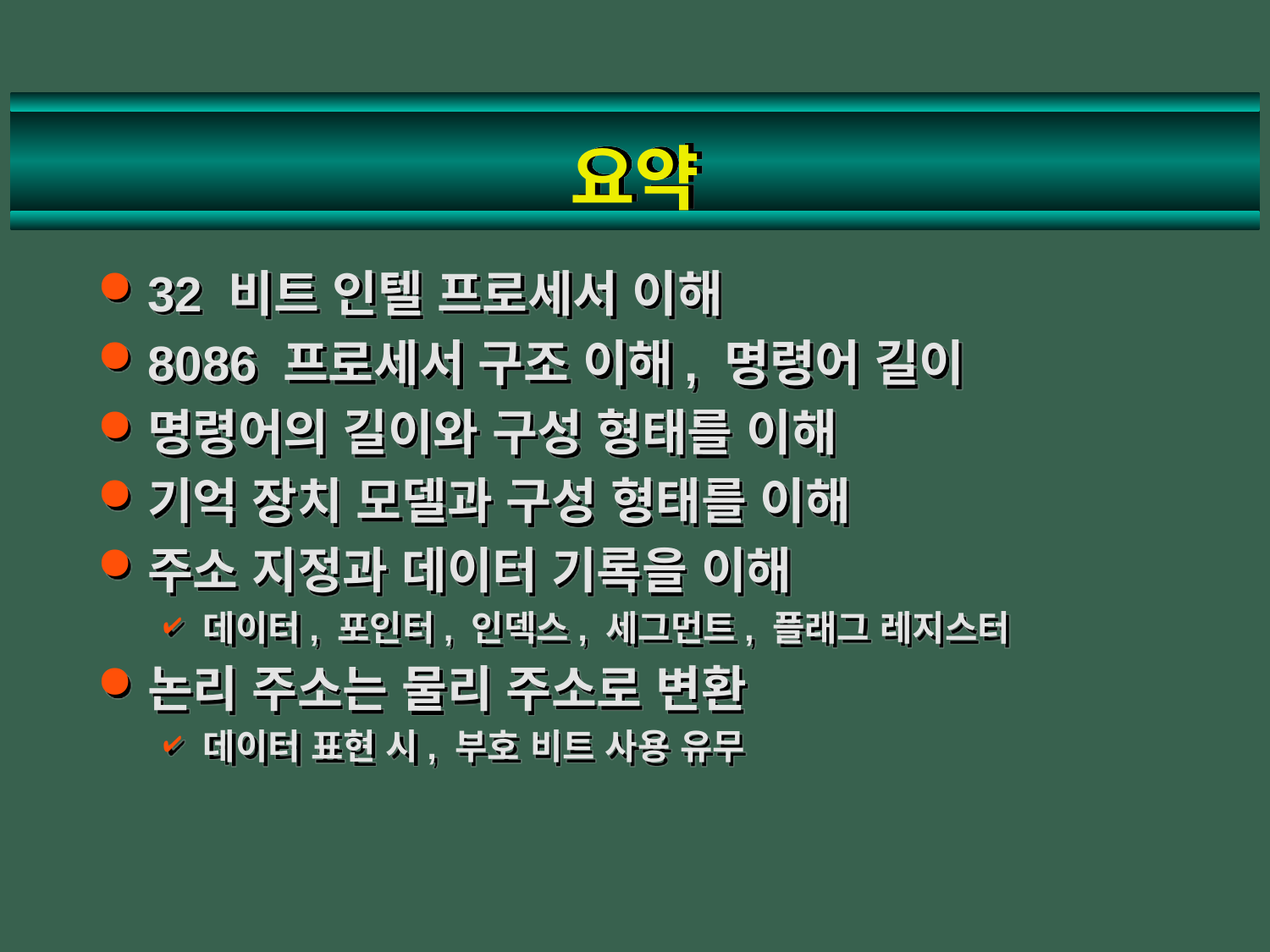

# 요약
32 비트 인텔 프로세서 이해
8086 프로세서 구조 이해, 명령어 길이
명령어의 길이와 구성 형태를 이해
기억 장치 모델과 구성 형태를 이해
주소 지정과 데이터 기록을 이해
데이터, 포인터, 인덱스, 세그먼트, 플래그 레지스터
논리 주소는 물리 주소로 변환
데이터 표현 시, 부호 비트 사용 유무